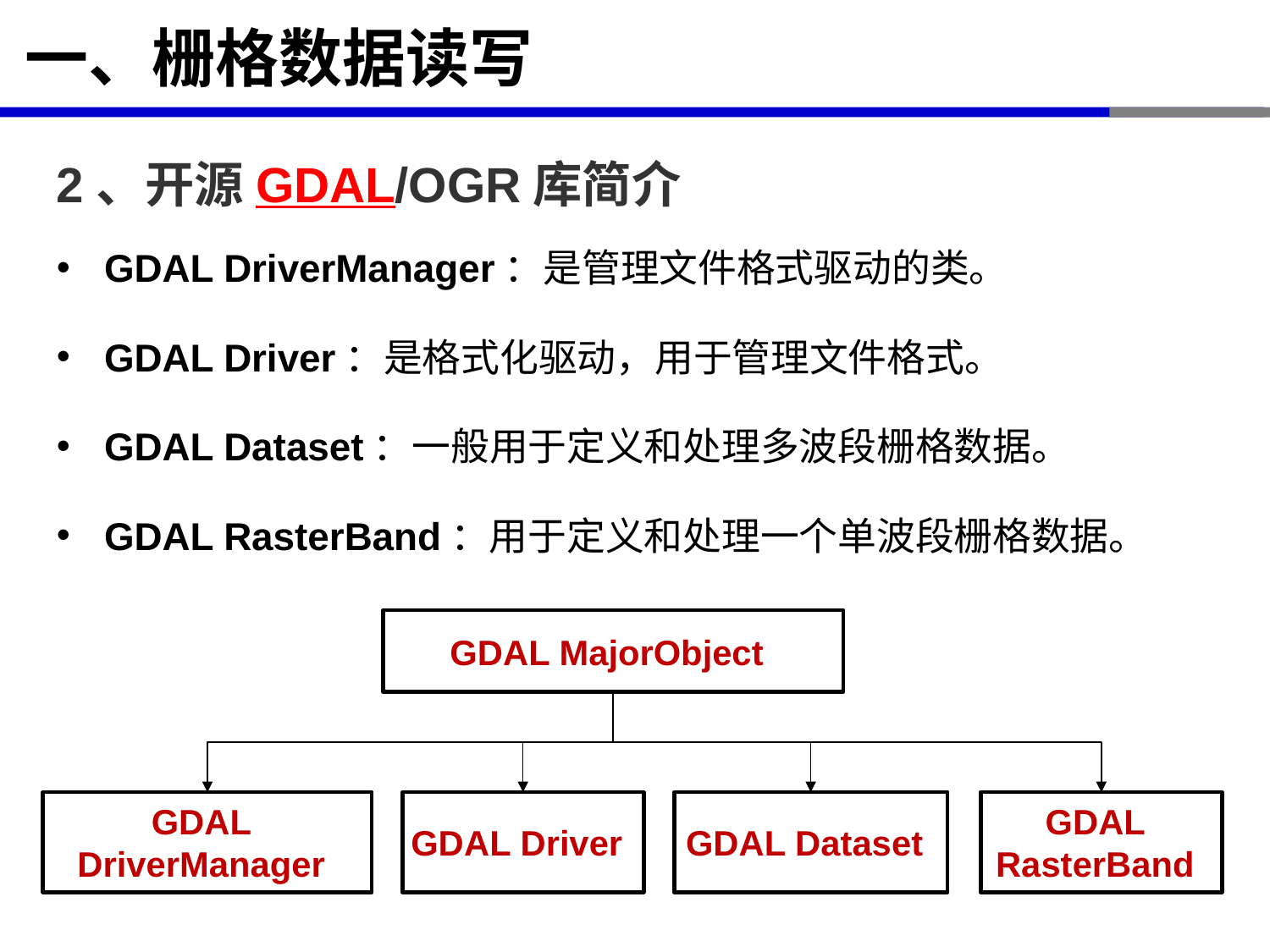

# 一、栅格数据读写
2、开源GDAL/OGR库简介
GDAL DriverManager：是管理文件格式驱动的类。
GDAL Driver：是格式化驱动，用于管理文件格式。
GDAL Dataset：一般用于定义和处理多波段栅格数据。
GDAL RasterBand：用于定义和处理一个单波段栅格数据。
GDAL MajorObject
GDAL DriverManager
GDAL Driver
GDAL Dataset
GDAL RasterBand